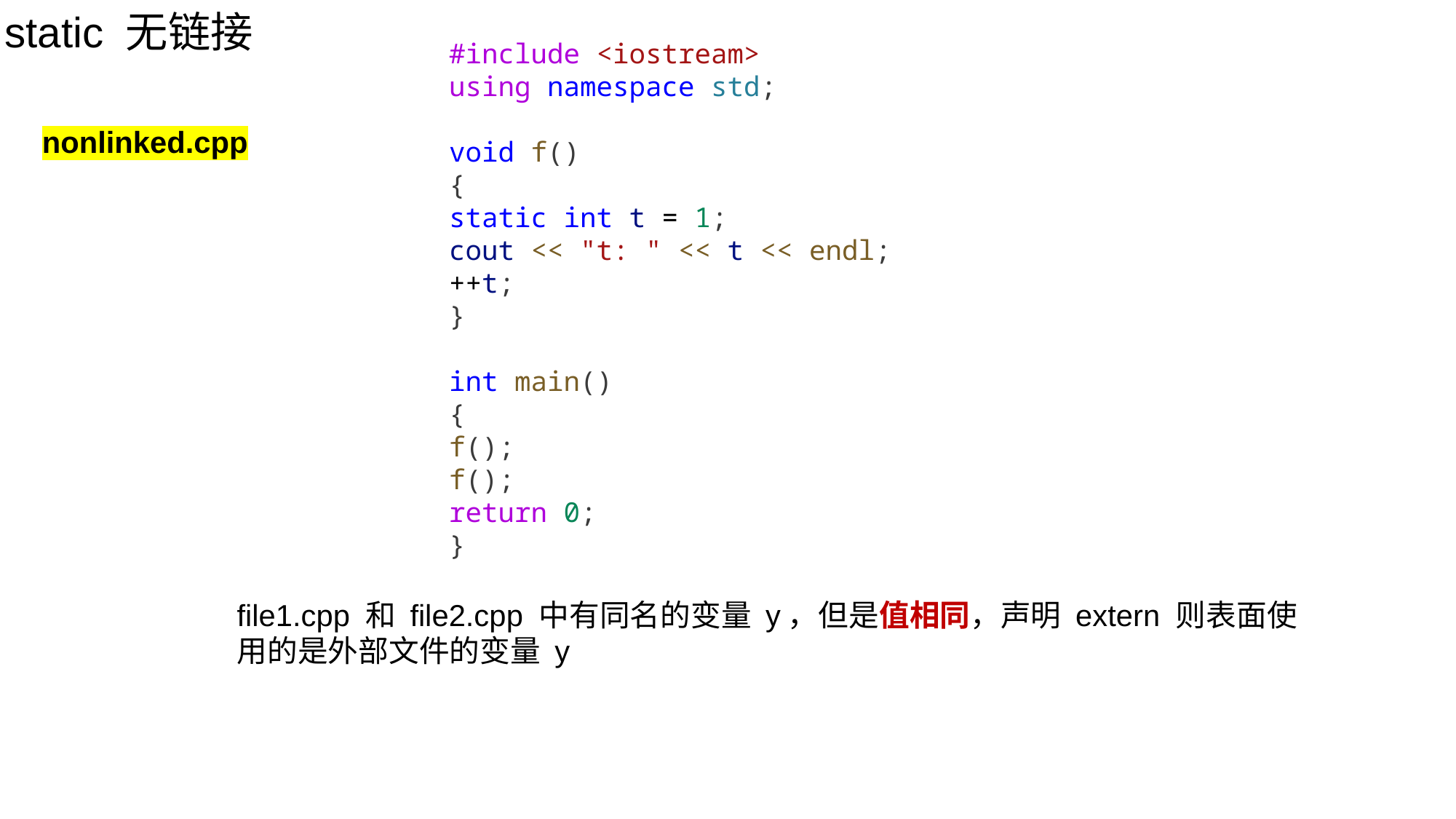

static 无链接
#include <iostream>
using namespace std;
void f()
{
static int t = 1;
cout << "t: " << t << endl;
++t;
}
int main()
{
f();
f();
return 0;
}
nonlinked.cpp
file1.cpp 和 file2.cpp 中有同名的变量 y，但是值相同，声明 extern 则表面使用的是外部文件的变量 y